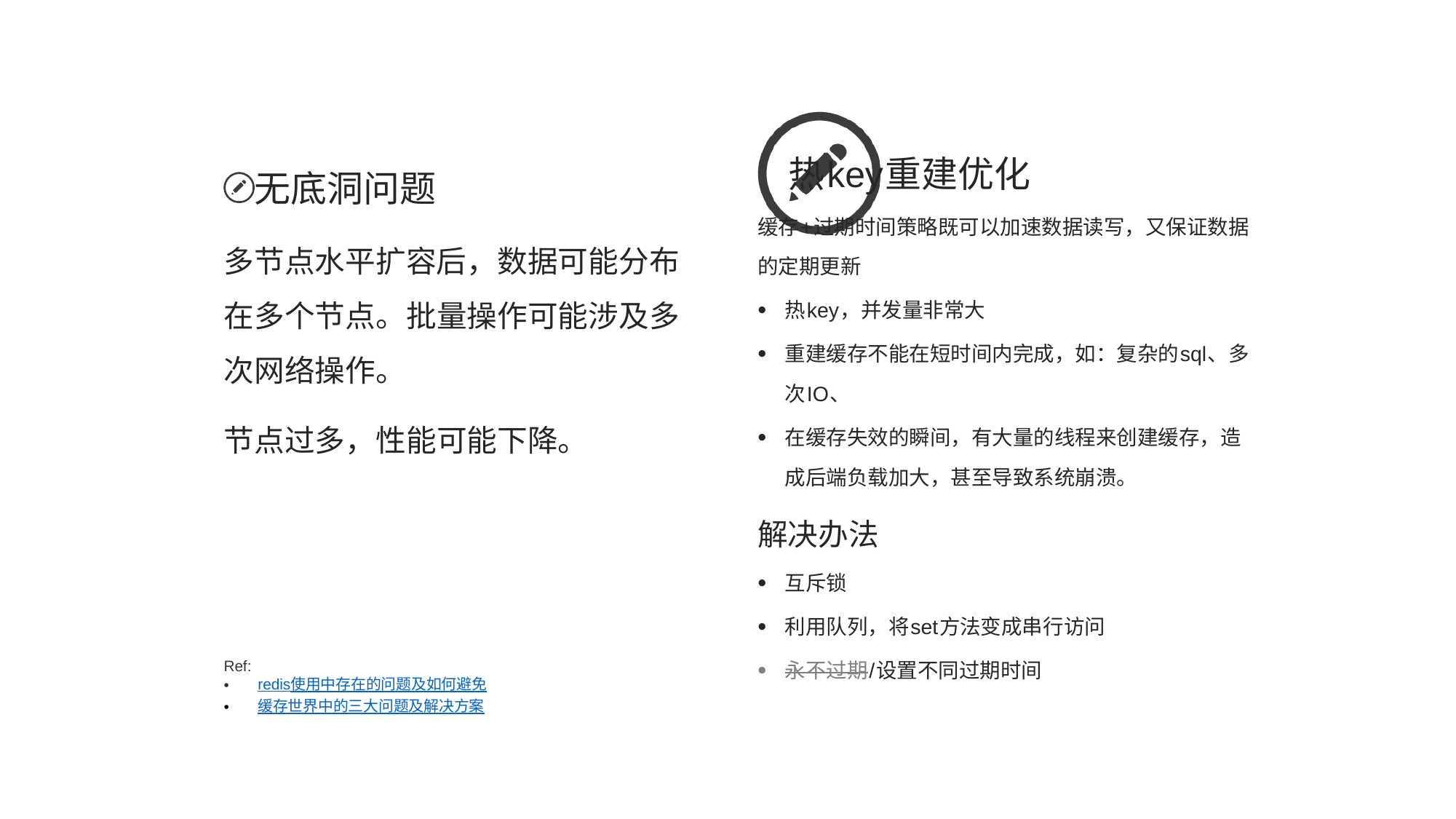

热key重建优化
缓存+过期时间策略既可以加速数据读写，又保证数据的定期更新
热key，并发量非常大
重建缓存不能在短时间内完成，如：复杂的sql、多次IO、
在缓存失效的瞬间，有大量的线程来创建缓存，造成后端负载加大，甚至导致系统崩溃。
解决办法
互斥锁
利用队列，将set方法变成串行访问
永不过期/设置不同过期时间
无底洞问题
多节点水平扩容后，数据可能分布在多个节点。批量操作可能涉及多次网络操作。
节点过多，性能可能下降。
Ref:
redis使用中存在的问题及如何避免
缓存世界中的三大问题及解决方案